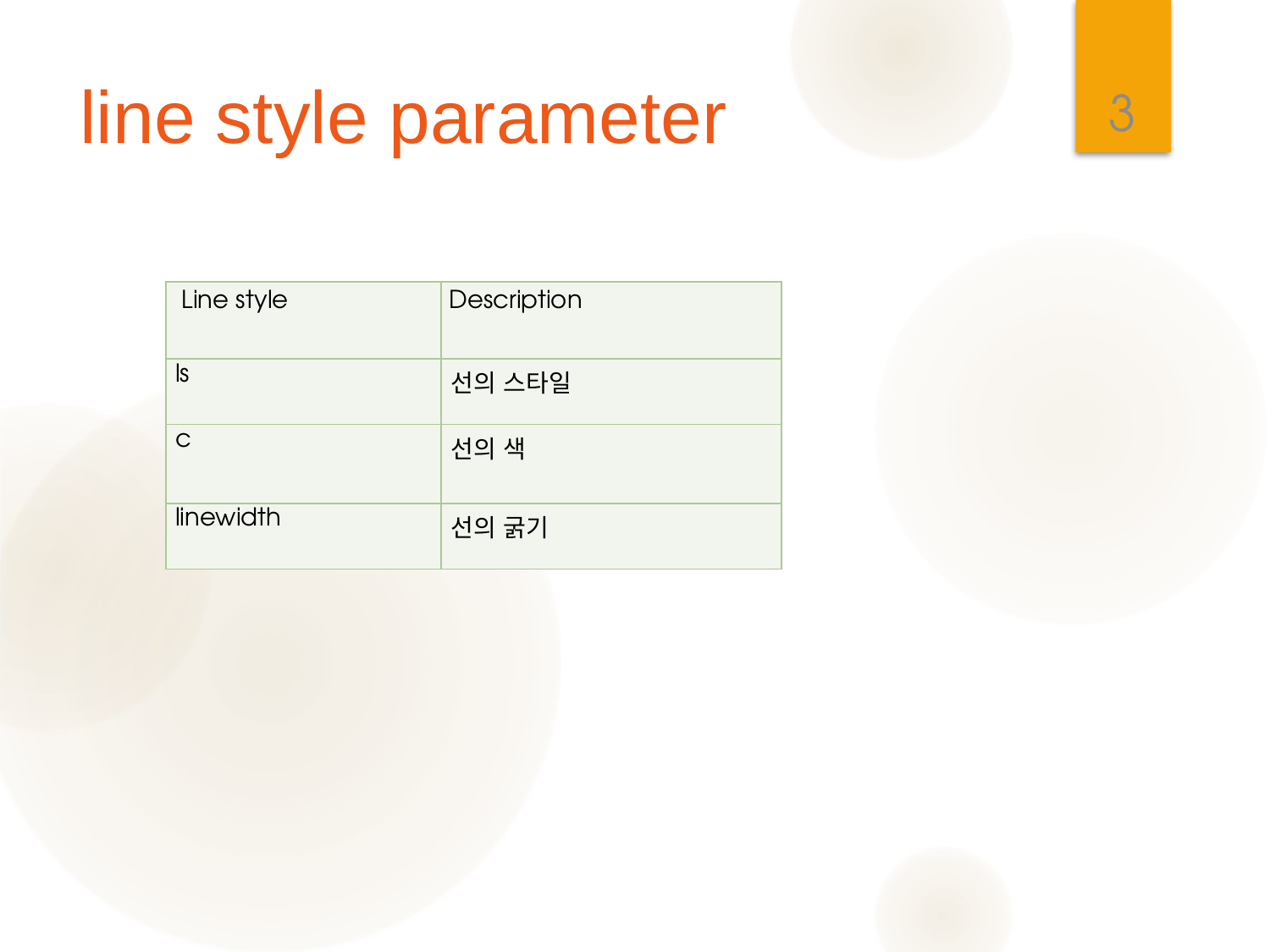

3
# line style parameter
| Line style | Description |
| --- | --- |
| ls | 선의 스타일 |
| c | 선의 색 |
| linewidth | 선의 굵기 |